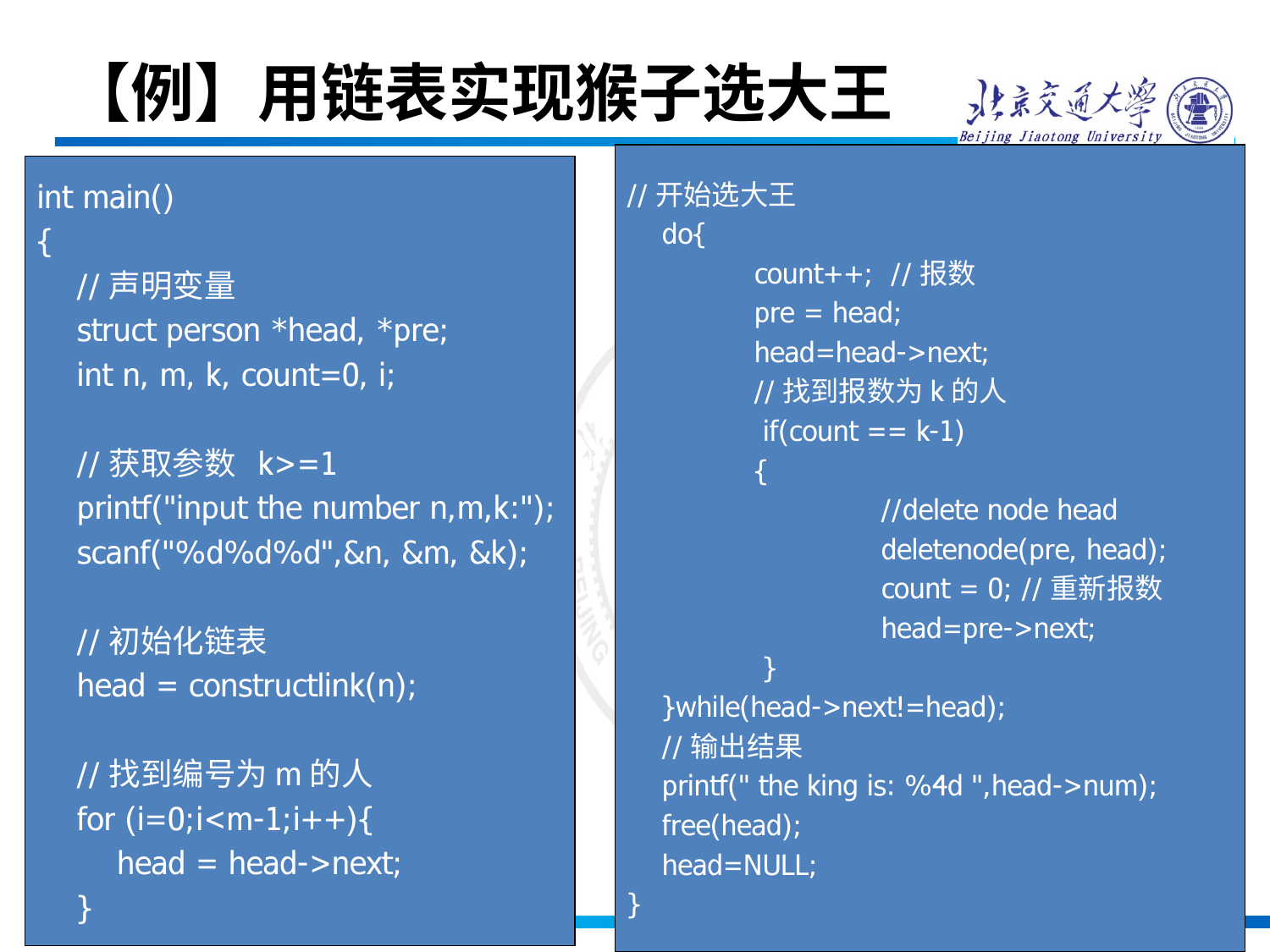

【例】用链表实现猴子选大王
//开始选大王
    do{
	count++;  //报数
	pre = head;
	head=head->next;
	//找到报数为k的人
       	 if(count == k-1)
        	{
		//delete node head
		deletenode(pre, head);
		count = 0; //重新报数
		head=pre->next;
	 }
    }while(head->next!=head);
    //输出结果
    printf(" the king is: %4d ",head->num);
    free(head);
    head=NULL;
}
int main()
{
    //声明变量
    struct person *head, *pre;
    int n, m, k, count=0, i;

    //获取参数  k>=1
    printf("input the number n,m,k:");
    scanf("%d%d%d",&n, &m, &k);

    //初始化链表
    head = constructlink(n);

    //找到编号为m的人
    for (i=0;i<m-1;i++){
        head = head->next;
    }